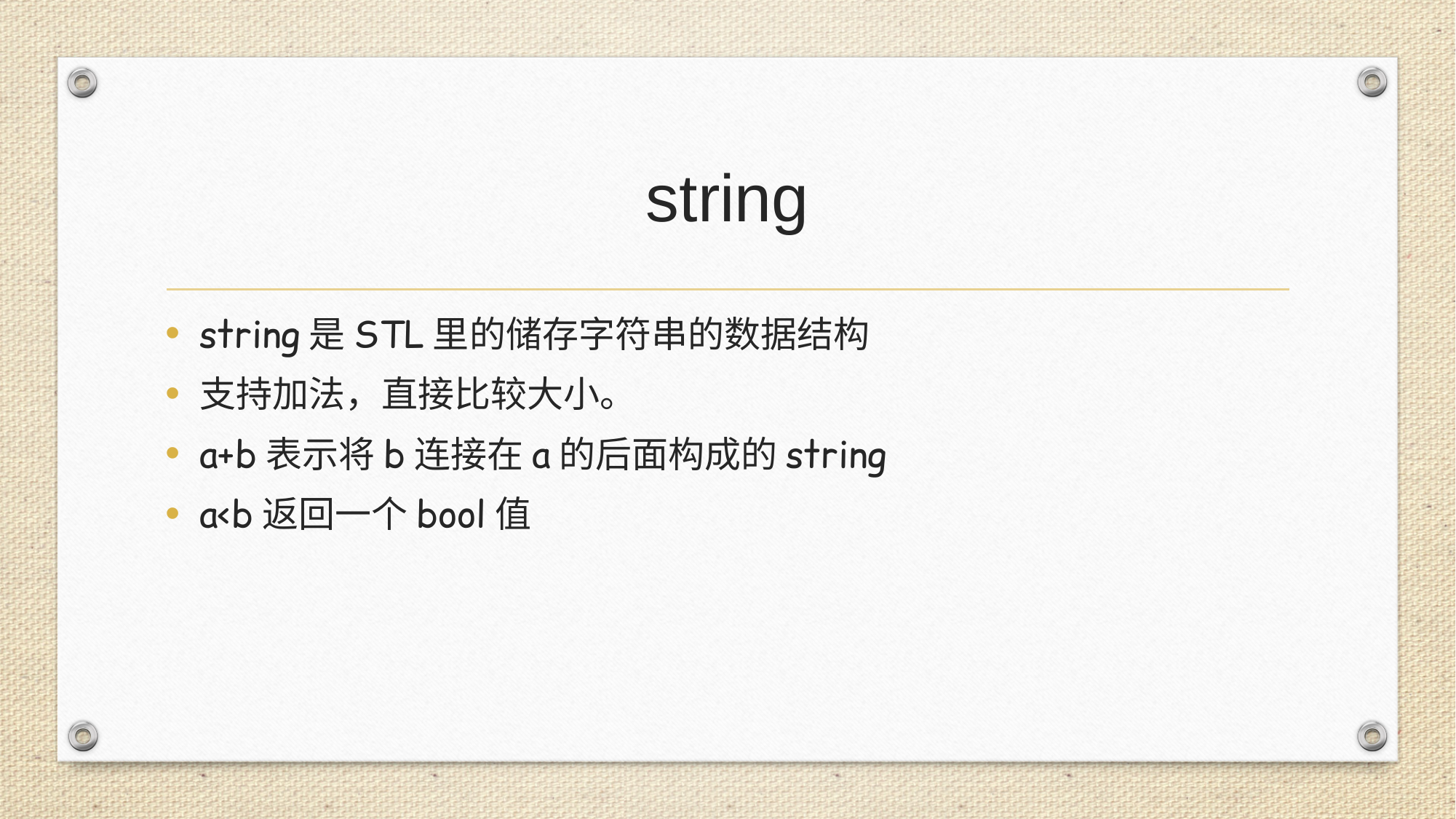

# string
string是STL里的储存字符串的数据结构
支持加法，直接比较大小。
a+b表示将b连接在a的后面构成的string
a<b返回一个bool值